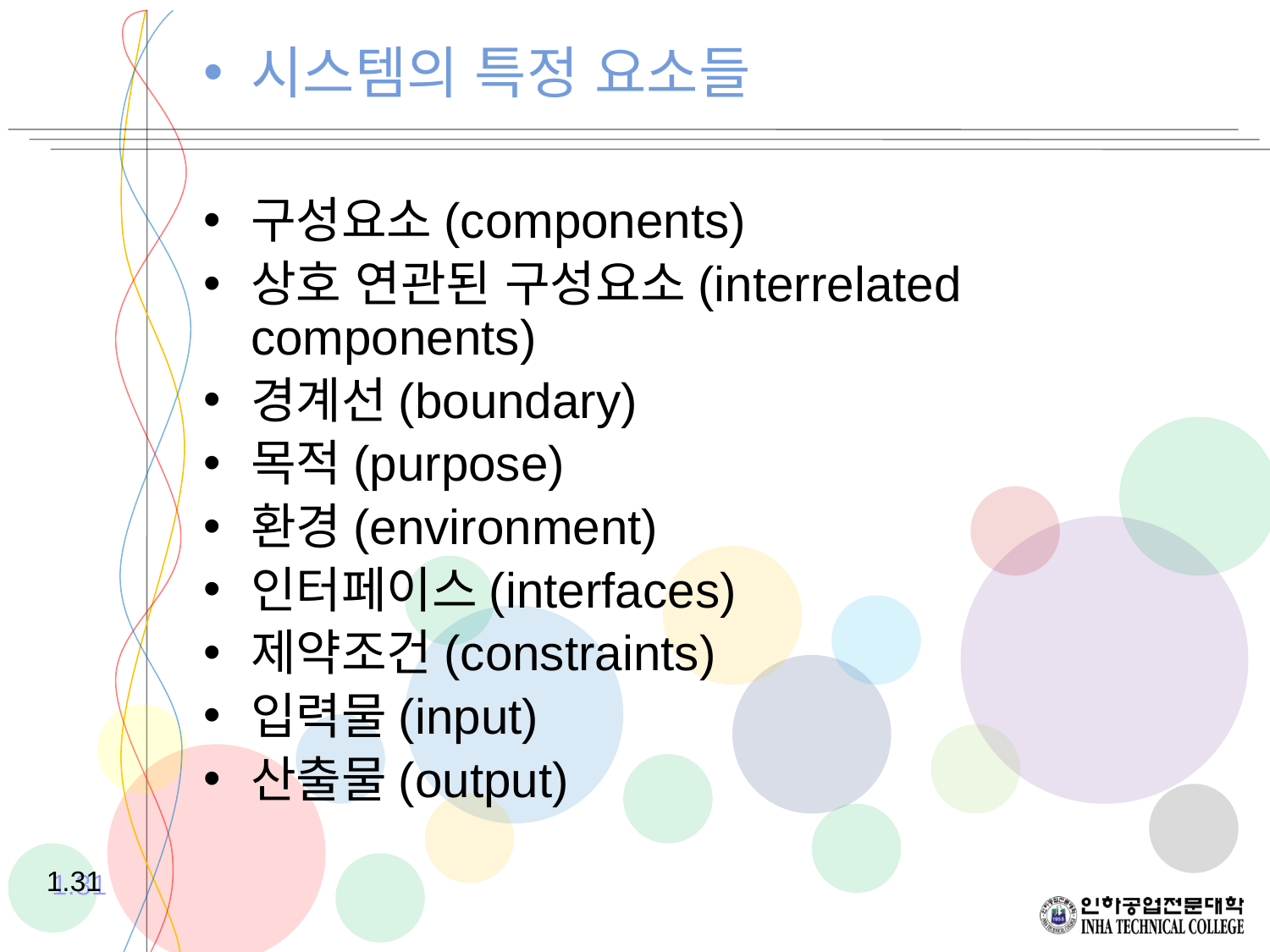

구성요소(components)
상호 연관된 구성요소(interrelated components)
경계선(boundary)
목적(purpose)
환경(environment)
인터페이스(interfaces)
제약조건(constraints)
입력물(input)
산출물(output)

시스템의 특정 요소들
1.31